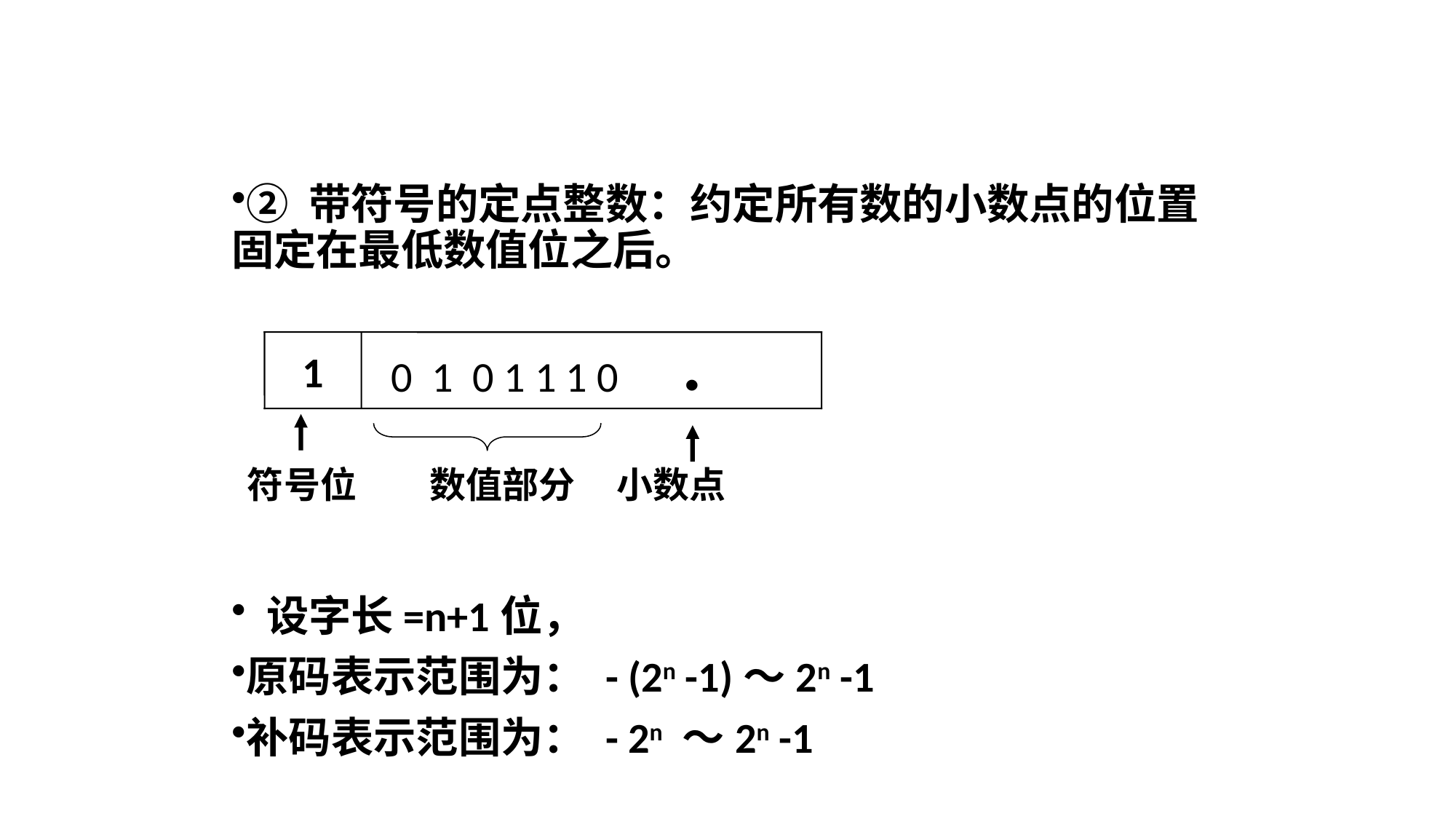

② 带符号的定点整数：约定所有数的小数点的位置固定在最低数值位之后。

 设字长=n+1位，
原码表示范围为： - (2n -1)～2n -1
补码表示范围为： - 2n ～2n -1

1

  0  1  0 1 1 1 0     ．

符号位
数值部分
小数点